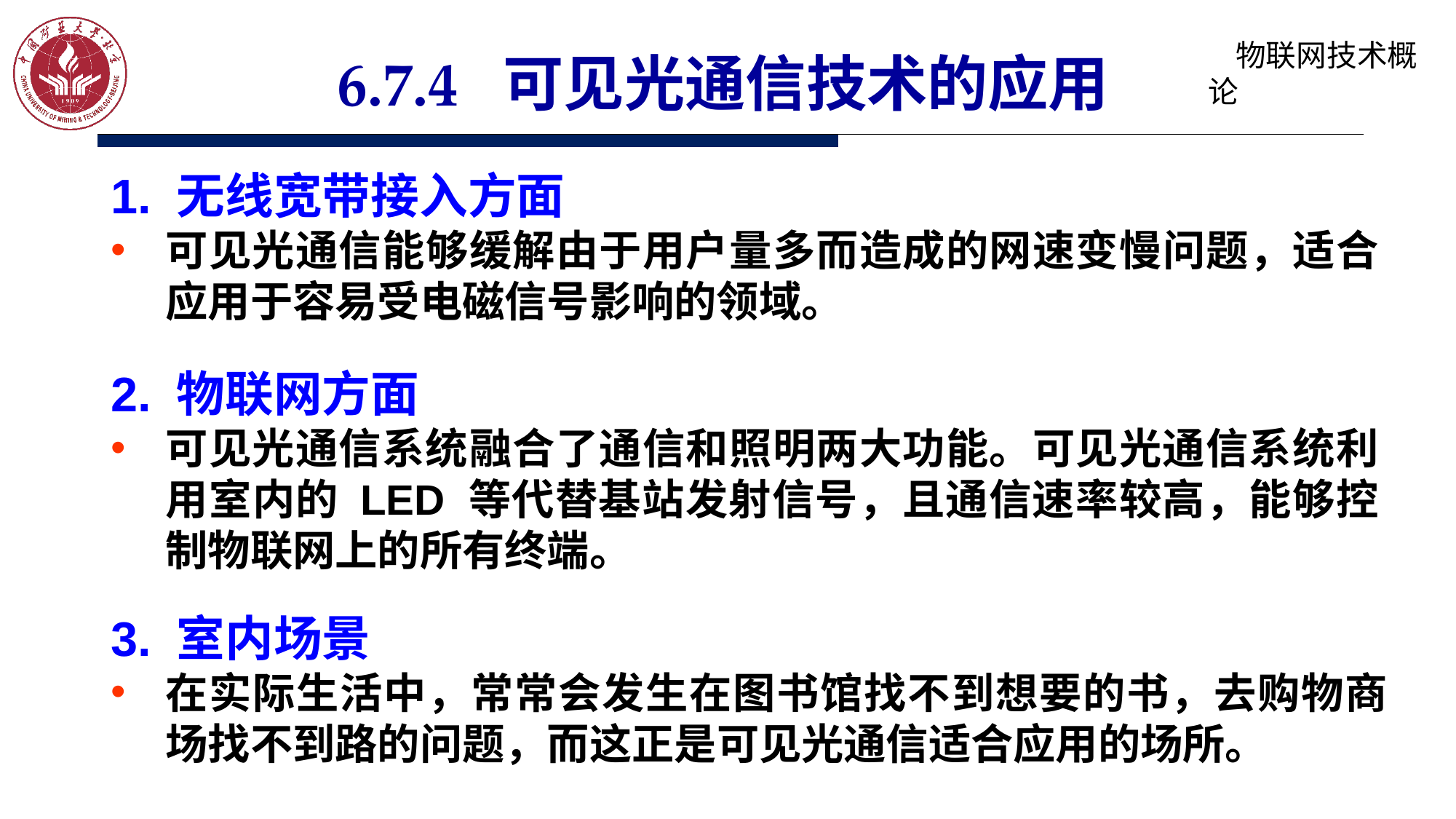

# 6.7.4  可见光通信技术的应用
1. 无线宽带接入方面
可见光通信能够缓解由于用户量多而造成的网速变慢问题，适合应用于容易受电磁信号影响的领域。
2. 物联网方面
可见光通信系统融合了通信和照明两大功能。可见光通信系统利用室内的 LED 等代替基站发射信号，且通信速率较高，能够控制物联网上的所有终端。
3. 室内场景
在实际生活中，常常会发生在图书馆找不到想要的书，去购物商场找不到路的问题，而这正是可见光通信适合应用的场所。